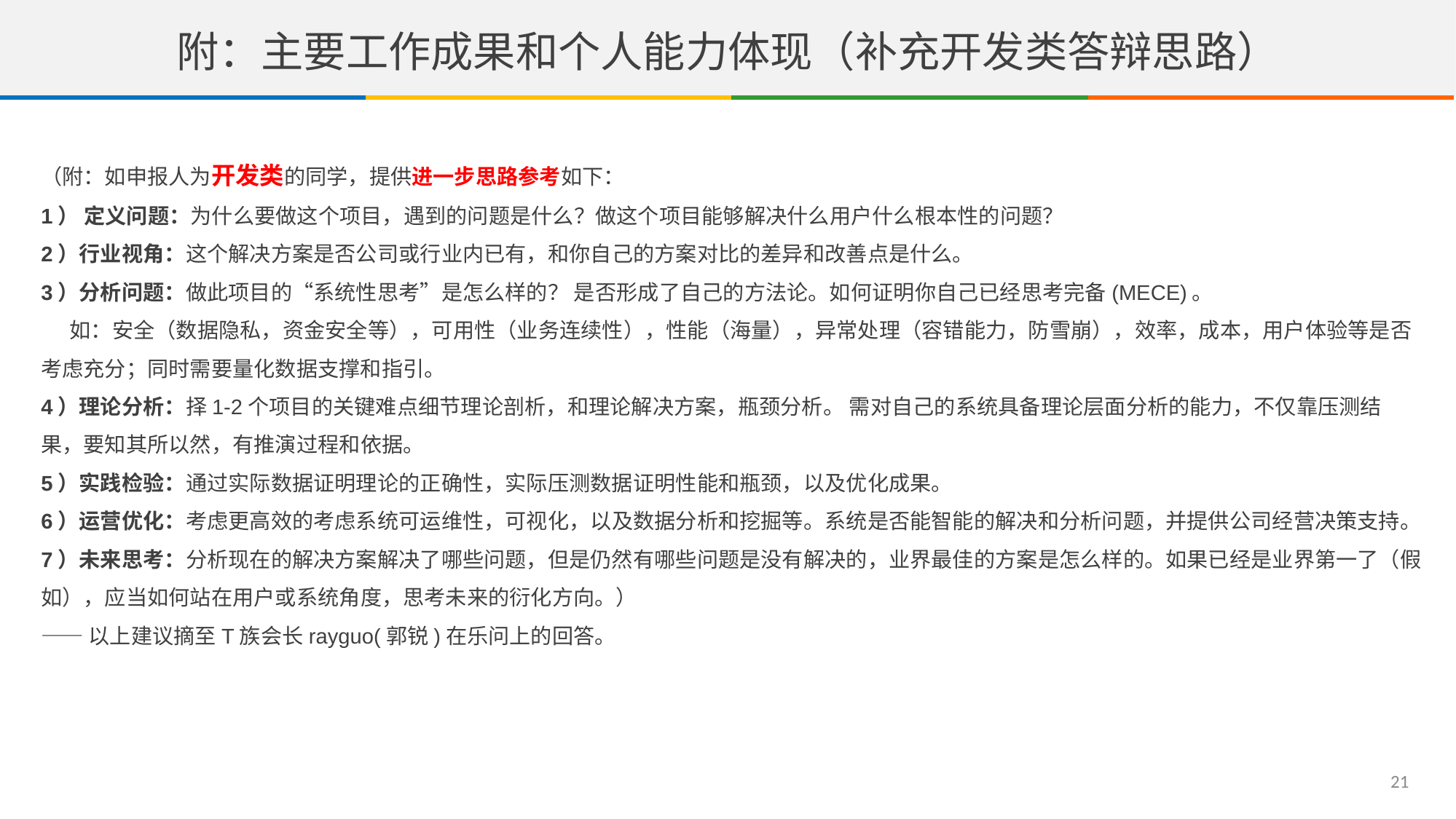

附：主要工作成果和个人能力体现（补充开发类答辩思路）
（附：如申报人为开发类的同学，提供进一步思路参考如下：
1） 定义问题：为什么要做这个项目，遇到的问题是什么？做这个项目能够解决什么用户什么根本性的问题？
2）行业视角：这个解决方案是否公司或行业内已有，和你自己的方案对比的差异和改善点是什么。
3）分析问题：做此项目的“系统性思考”是怎么样的？ 是否形成了自己的方法论。如何证明你自己已经思考完备(MECE)。
     如：安全（数据隐私，资金安全等），可用性（业务连续性），性能（海量），异常处理（容错能力，防雪崩），效率，成本，用户体验等是否考虑充分；同时需要量化数据支撑和指引。
4）理论分析：择1-2个项目的关键难点细节理论剖析，和理论解决方案，瓶颈分析。 需对自己的系统具备理论层面分析的能力，不仅靠压测结果，要知其所以然，有推演过程和依据。
5）实践检验：通过实际数据证明理论的正确性，实际压测数据证明性能和瓶颈，以及优化成果。
6）运营优化：考虑更高效的考虑系统可运维性，可视化，以及数据分析和挖掘等。系统是否能智能的解决和分析问题，并提供公司经营决策支持。
7）未来思考：分析现在的解决方案解决了哪些问题，但是仍然有哪些问题是没有解决的，业界最佳的方案是怎么样的。如果已经是业界第一了（假如），应当如何站在用户或系统角度，思考未来的衍化方向。）
——以上建议摘至T族会长rayguo(郭锐)在乐问上的回答。
21